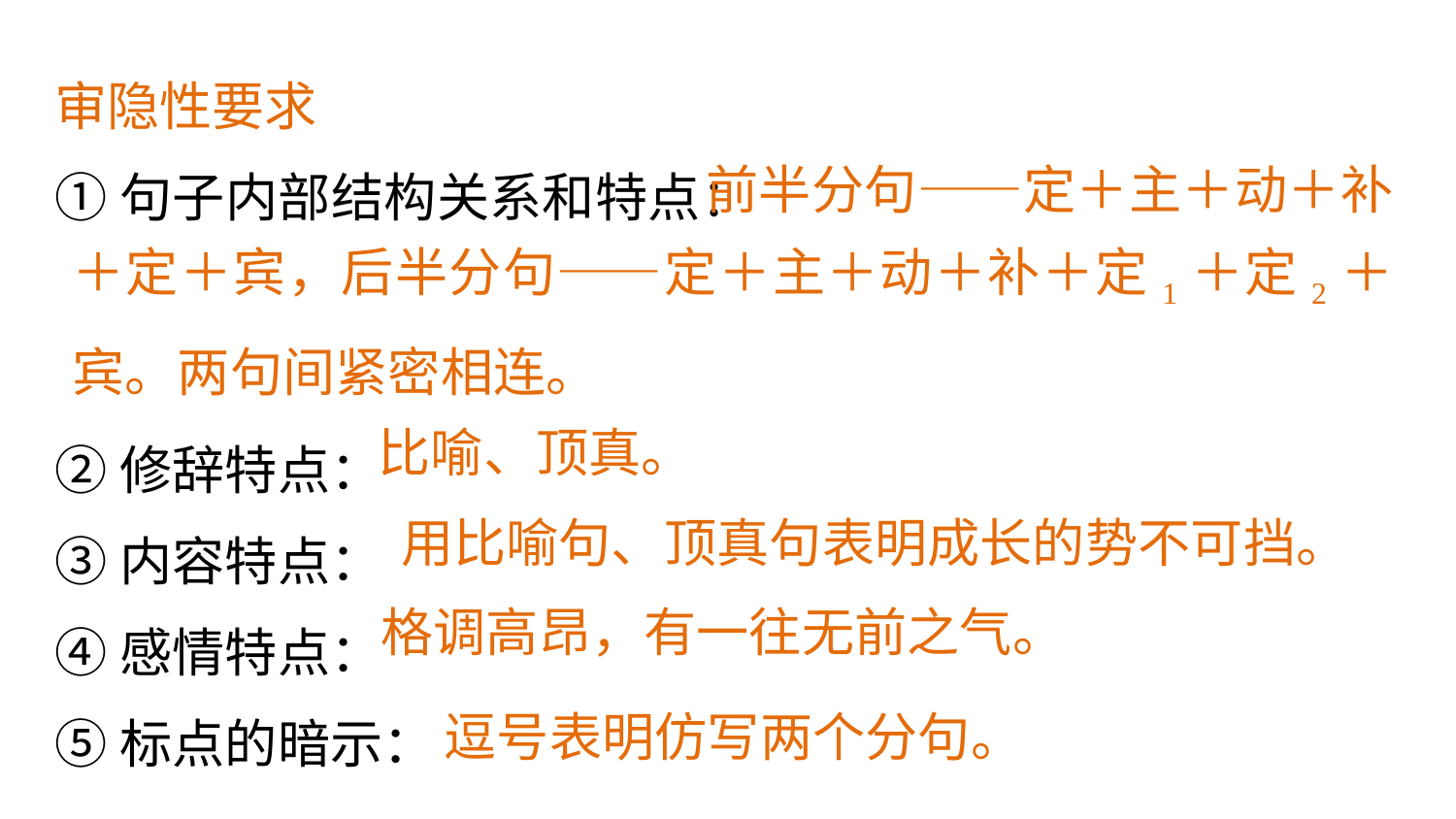

审隐性要求
①句子内部结构关系和特点：
②修辞特点：
③内容特点：
④感情特点：
⑤标点的暗示：
                                                   前半分句——定＋主＋动＋补＋定＋宾，后半分句——定＋主＋动＋补＋定1＋定2＋宾。两句间紧密相连。
比喻、顶真。
用比喻句、顶真句表明成长的势不可挡。
格调高昂，有一往无前之气。
逗号表明仿写两个分句。